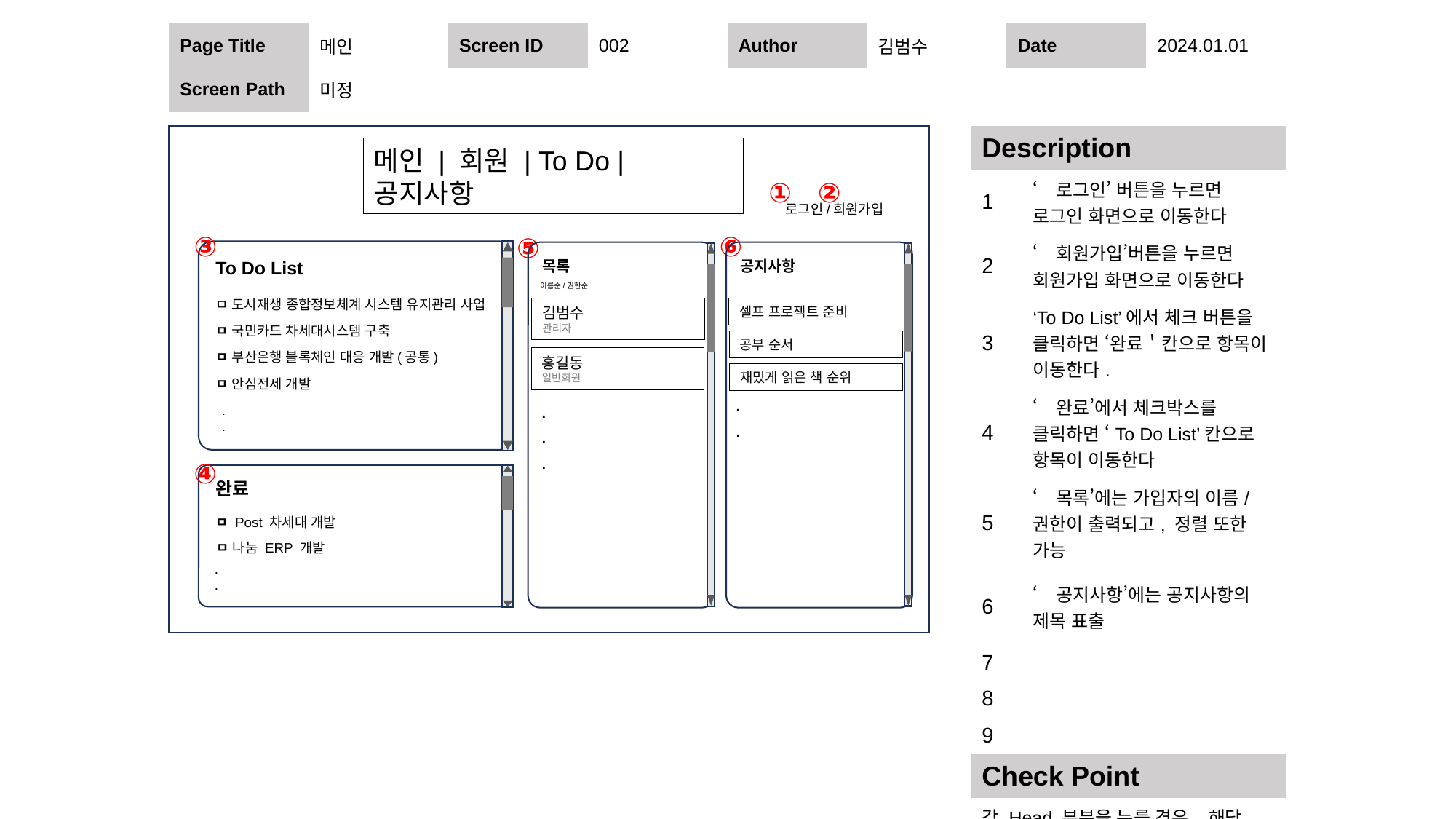

| Page Title | 메인 | Screen ID | 002 | Author | 김범수 | Date | 2024.01.01 |
| --- | --- | --- | --- | --- | --- | --- | --- |
| Screen Path | 미정 |  |  |  |  |  |  |

| Description |  |
| --- | --- |
| 1 | ‘로그인’ 버튼을 누르면 로그인 화면으로 이동한다 |
| 2 | ‘회원가입’버튼을 누르면 회원가입 화면으로 이동한다 |
| 3 | ‘To Do List’에서 체크 버튼을 클릭하면 ‘완료＇칸으로 항목이 이동한다. |
| 4 | ‘완료’에서 체크박스를 클릭하면 ‘To Do List’칸으로 항목이 이동한다 |
| 5 | ‘목록’에는 가입자의 이름/권한이 출력되고, 정렬 또한 가능 |
| 6 | ‘공지사항’에는 공지사항의 제목 표출 |
| 7 |  |
| 8 |  |
| 9 |  |
| Check Point |  |
| 각 Head 부분을 누를 경우, 해당 페이지로 이동 |  |
메인 | 회원 | To Do | 공지사항
①
②
로그인/회원가입
⑥
③
⑤

To Do List
ㅁ 도시재생 종합정보체계 시스템 유지관리 사업
ㅁ 국민카드 차세대시스템 구축
ㅁ 부산은행 블록체인 대응 개발(공통)
ㅁ 안심전세 개발
.
.

완료
ㅁ Post 차세대 개발
ㅁ 나눔 ERP 개발
.
.

목록
.
.
.

공지사항
.
.

김범수
관리자
셀프 프로젝트 준비
공부 순서
홍길동
일반회원
재밌게 읽은 책 순위

이름순/권한순
④